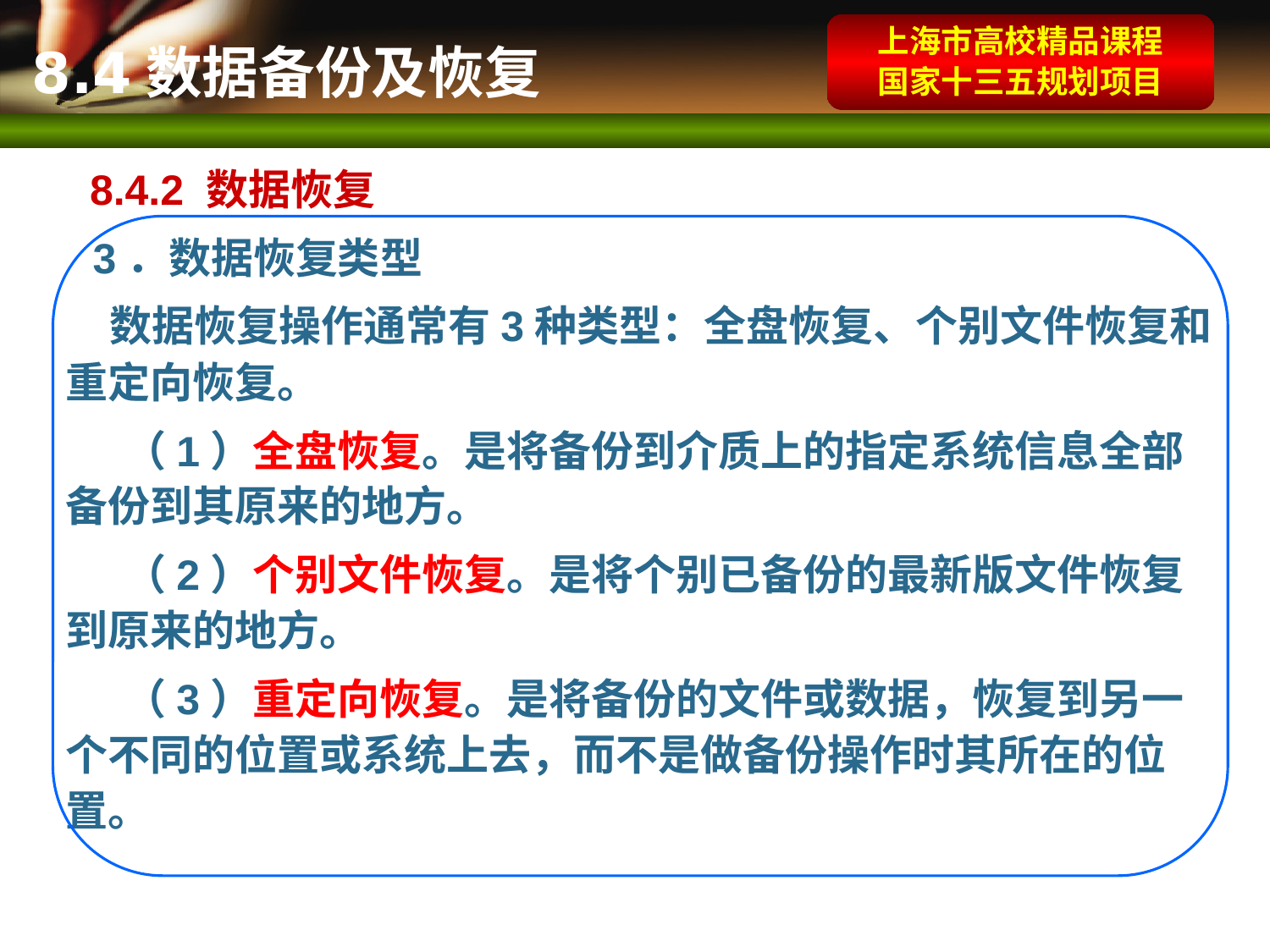

上海市高校精品课程
国家十三五规划项目
 8.4数据备份及恢复
  8.4.2 数据恢复
   3．数据恢复类型
     数据恢复操作通常有3种类型：全盘恢复、个别文件恢复和重定向恢复。
     （1）全盘恢复。是将备份到介质上的指定系统信息全部备份到其原来的地方。
     （2）个别文件恢复。是将个别已备份的最新版文件恢复到原来的地方。
     （3）重定向恢复。是将备份的文件或数据，恢复到另一个不同的位置或系统上去，而不是做备份操作时其所在的位置。